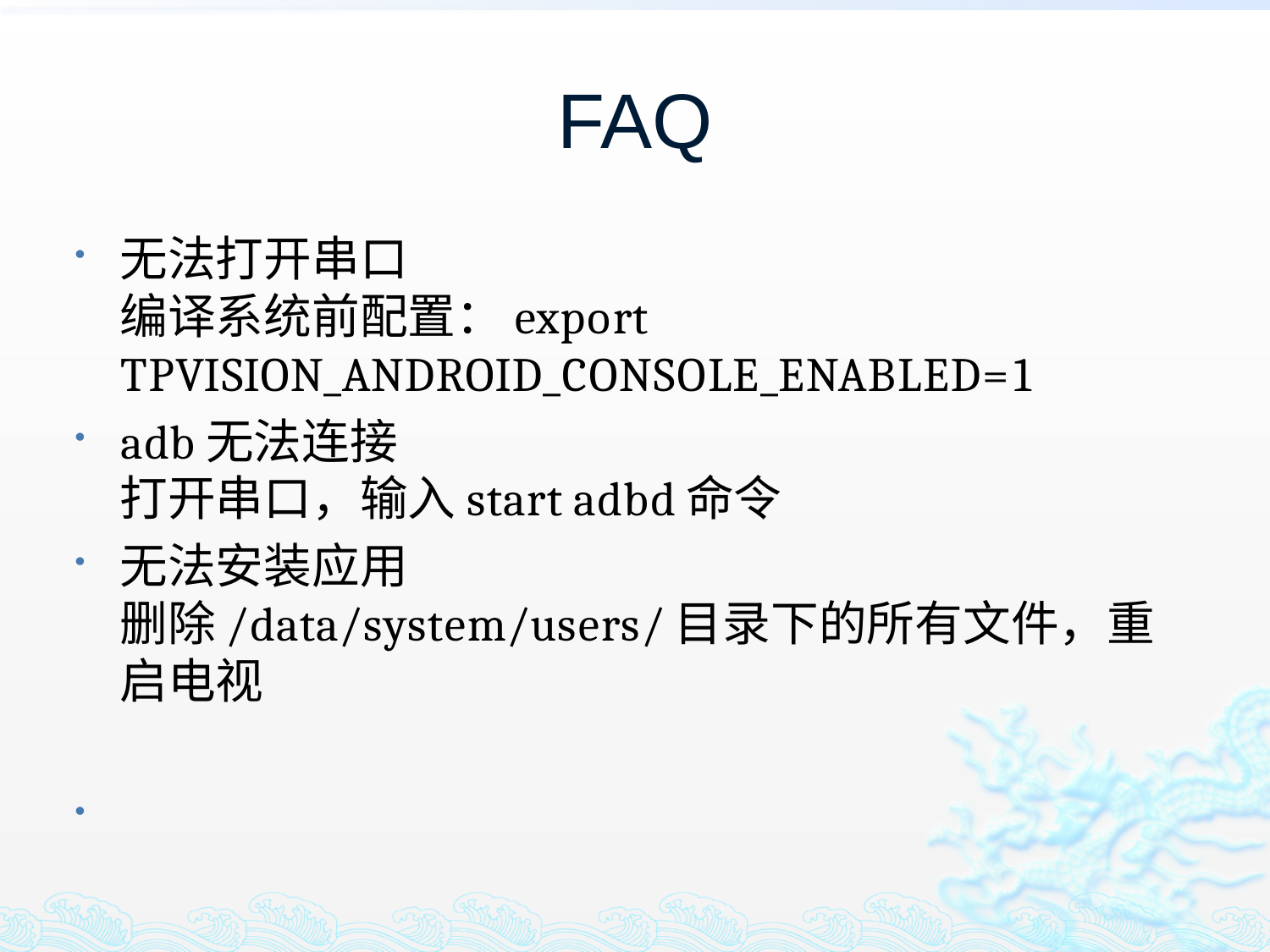

# FAQ
无法打开串口
编译系统前配置：export TPVISION_ANDROID_CONSOLE_ENABLED=1
adb无法连接
打开串口，输入start adbd命令
无法安装应用
删除/data/system/users/目录下的所有文件，重启电视